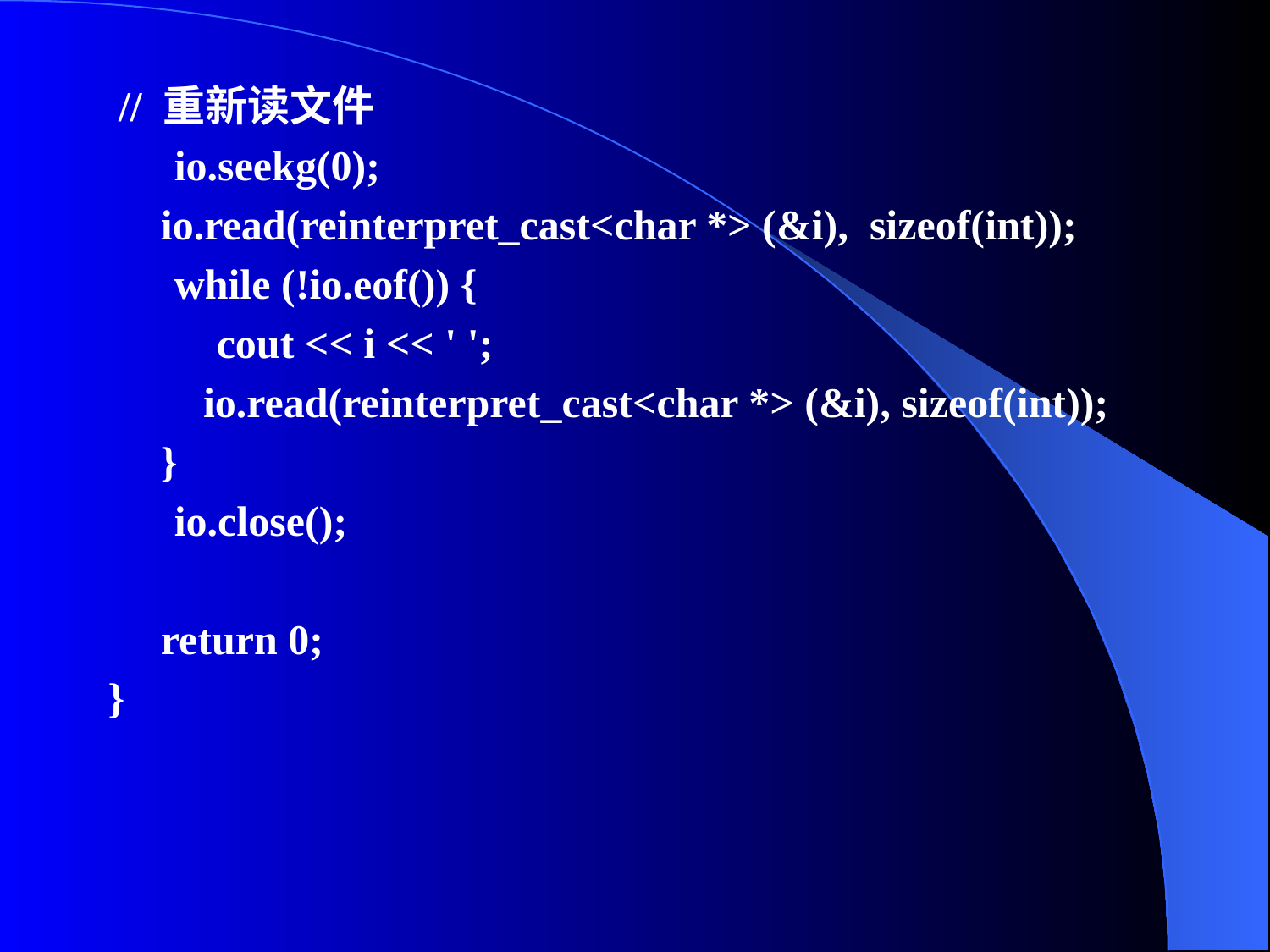

// 重新读文件
	io.seekg(0);
     io.read(reinterpret_cast<char *> (&i),  sizeof(int));
	while (!io.eof()) {
	    cout << i << ' ';
         io.read(reinterpret_cast<char *> (&i), sizeof(int));
     }
	io.close();

     return 0;
}